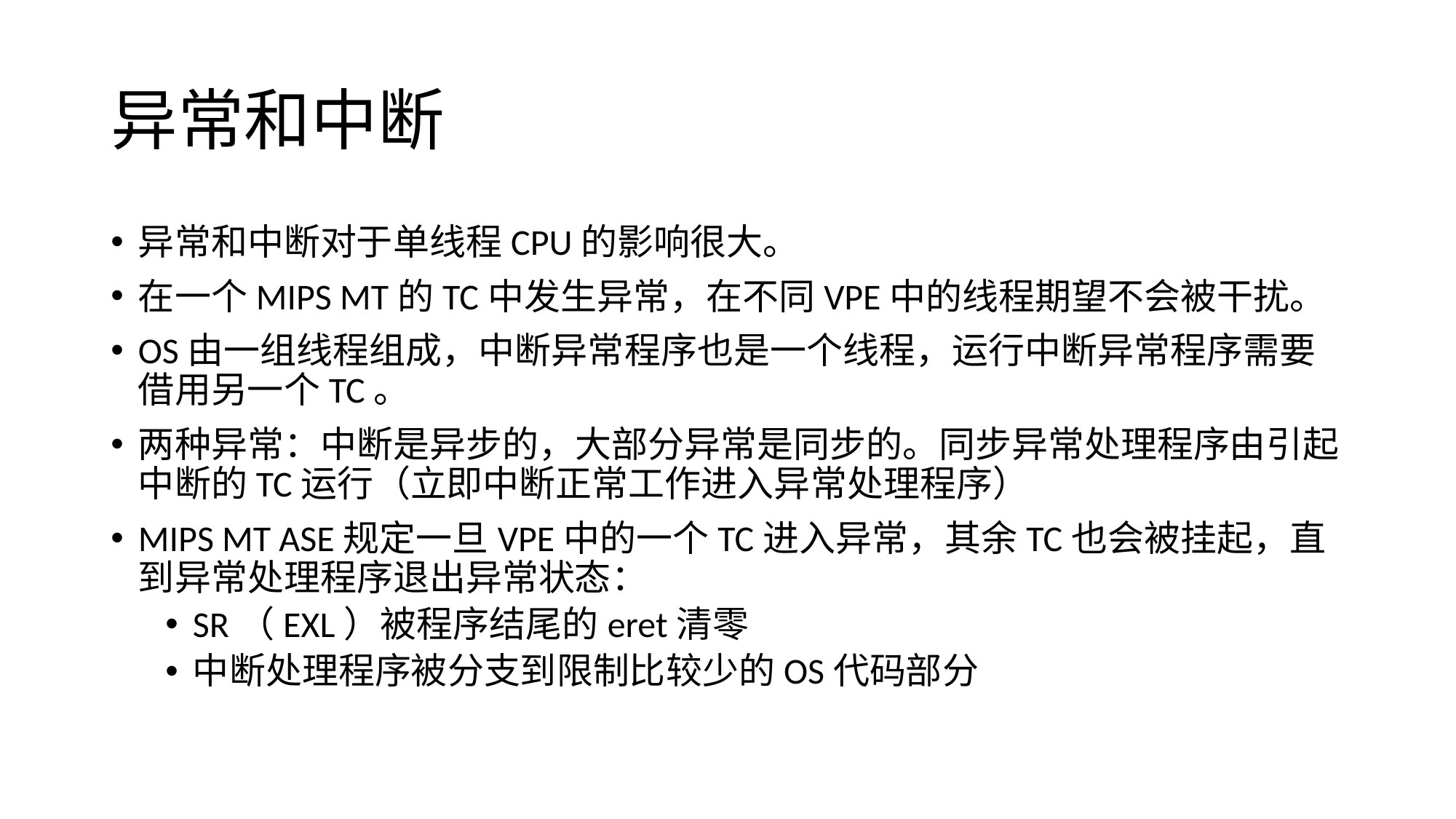

# 异常和中断
异常和中断对于单线程CPU的影响很大。
在一个MIPS MT的TC中发生异常，在不同VPE中的线程期望不会被干扰。
OS由一组线程组成，中断异常程序也是一个线程，运行中断异常程序需要借用另一个TC。
两种异常：中断是异步的，大部分异常是同步的。同步异常处理程序由引起中断的TC运行（立即中断正常工作进入异常处理程序）
MIPS MT ASE规定一旦VPE中的一个TC进入异常，其余TC也会被挂起，直到异常处理程序退出异常状态：
SR（EXL）被程序结尾的eret清零
中断处理程序被分支到限制比较少的OS代码部分